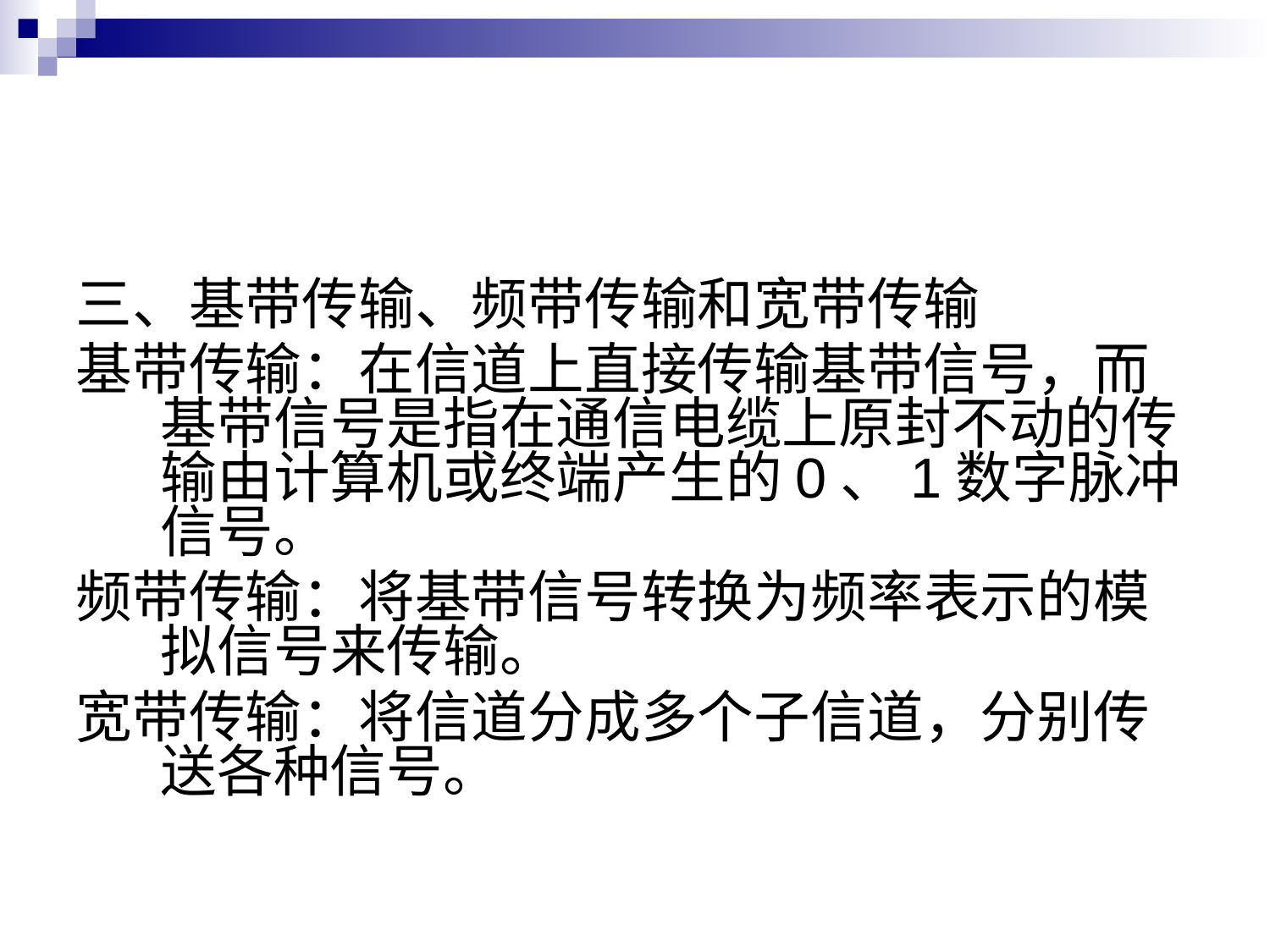

#
三、基带传输、频带传输和宽带传输
基带传输：在信道上直接传输基带信号，而基带信号是指在通信电缆上原封不动的传输由计算机或终端产生的0、1数字脉冲信号。
频带传输：将基带信号转换为频率表示的模拟信号来传输。
宽带传输：将信道分成多个子信道，分别传送各种信号。